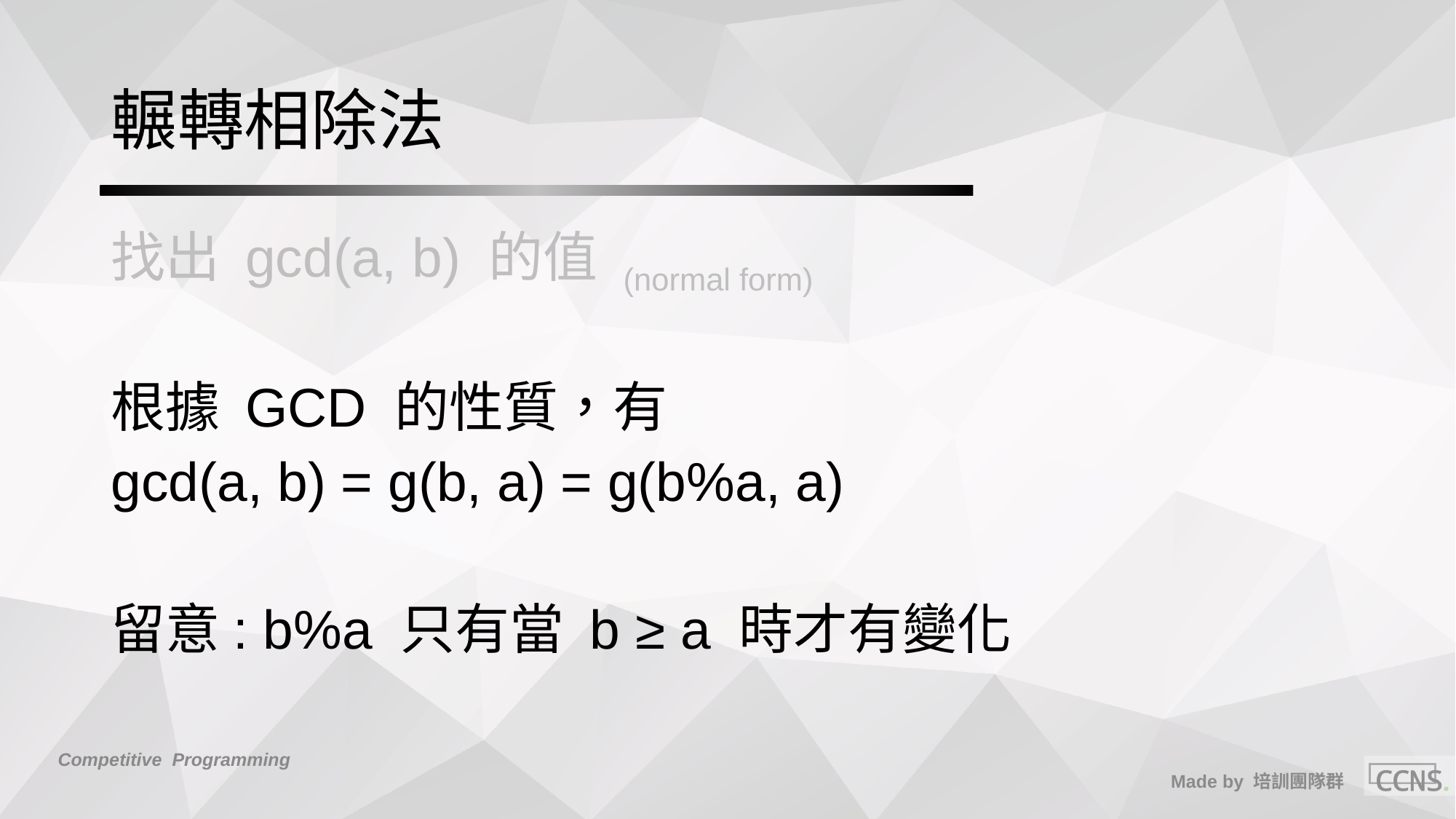

# 輾轉相除法
找出 gcd(a, b) 的值 (normal form)

根據 GCD 的性質，有
gcd(a, b) = g(b, a) = g(b%a, a)

留意: b%a 只有當 b ≥ a 時才有變化